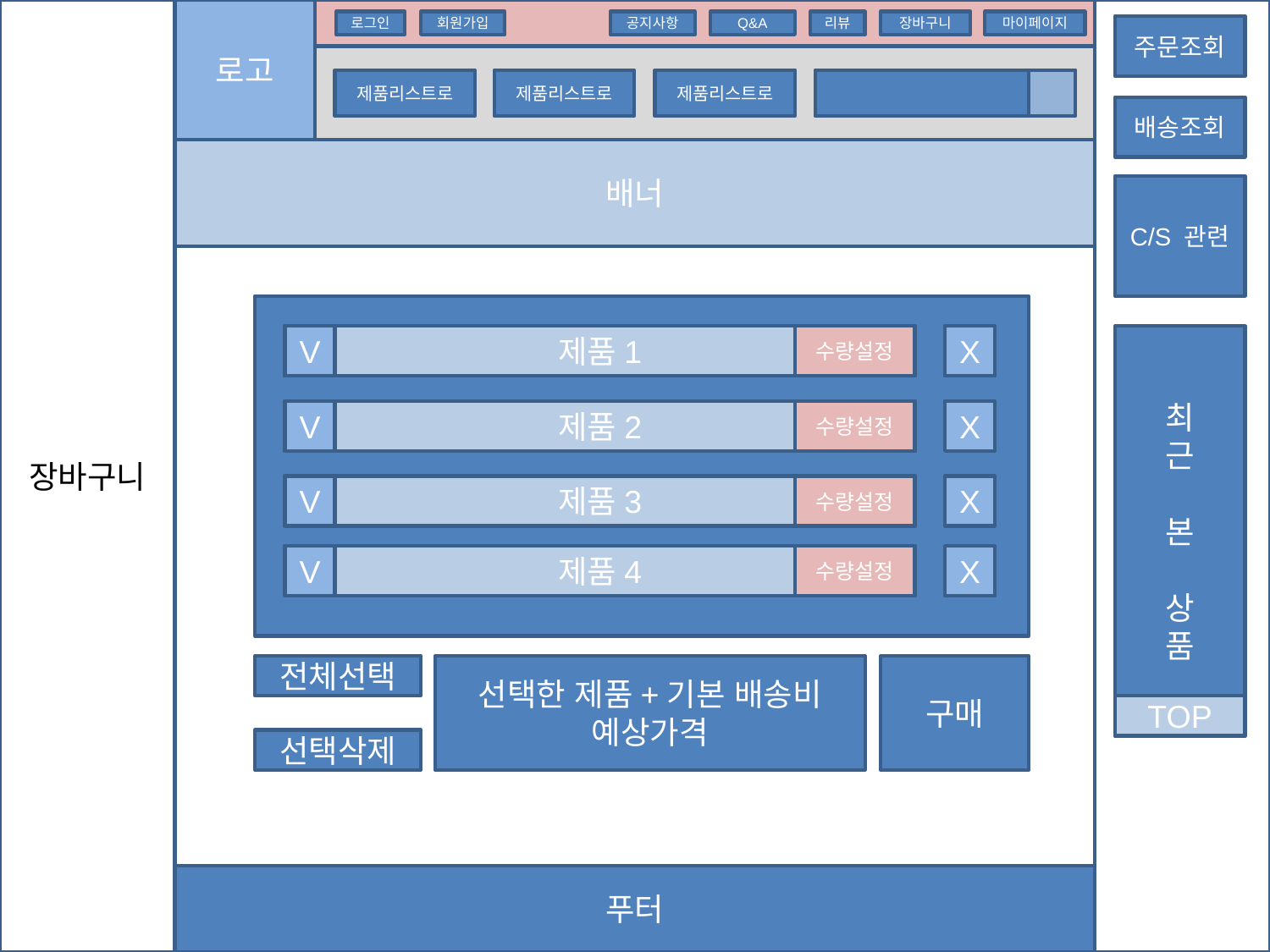

장바구니

로고

로그인
회원가입
공지사항
Q&A
리뷰
장바구니
마이페이지
제품리스트로
제품리스트로
제품리스트로

주문조회

배송조회
배너
C/S 관련

제품1
V
수량설정
X
최
근

본

상
품
제품2
V
수량설정
X
제품3
V
수량설정
X
제품4
V
수량설정
X
전체선택
선택한 제품+기본 배송비 예상가격
구매
TOP
선택삭제
푸터